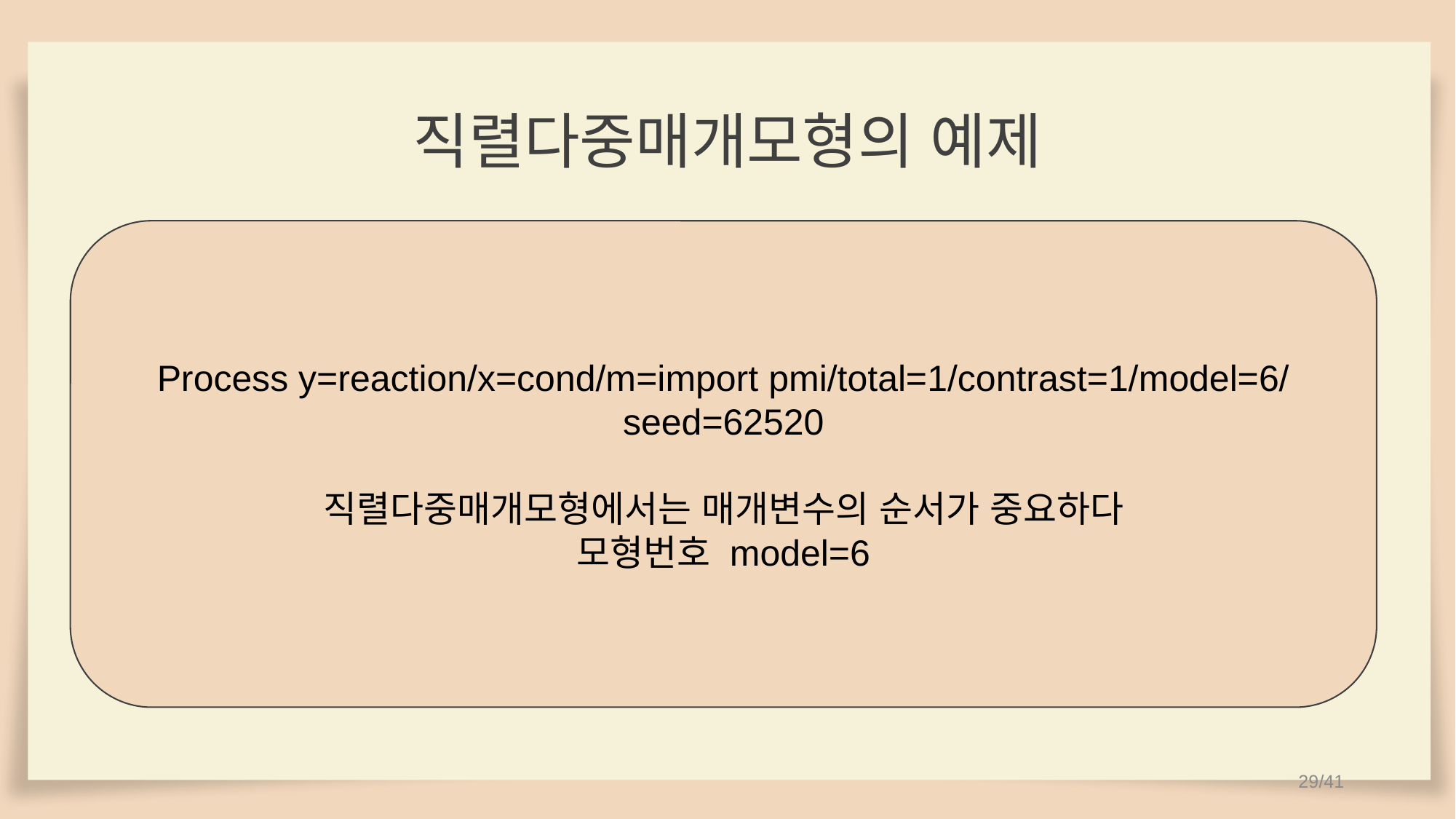

직렬다중매개모형의 예제

Process y=reaction/x=cond/m=import pmi/total=1/contrast=1/model=6/seed=62520

직렬다중매개모형에서는 매개변수의 순서가 중요하다
모형번호 model=6
29/41